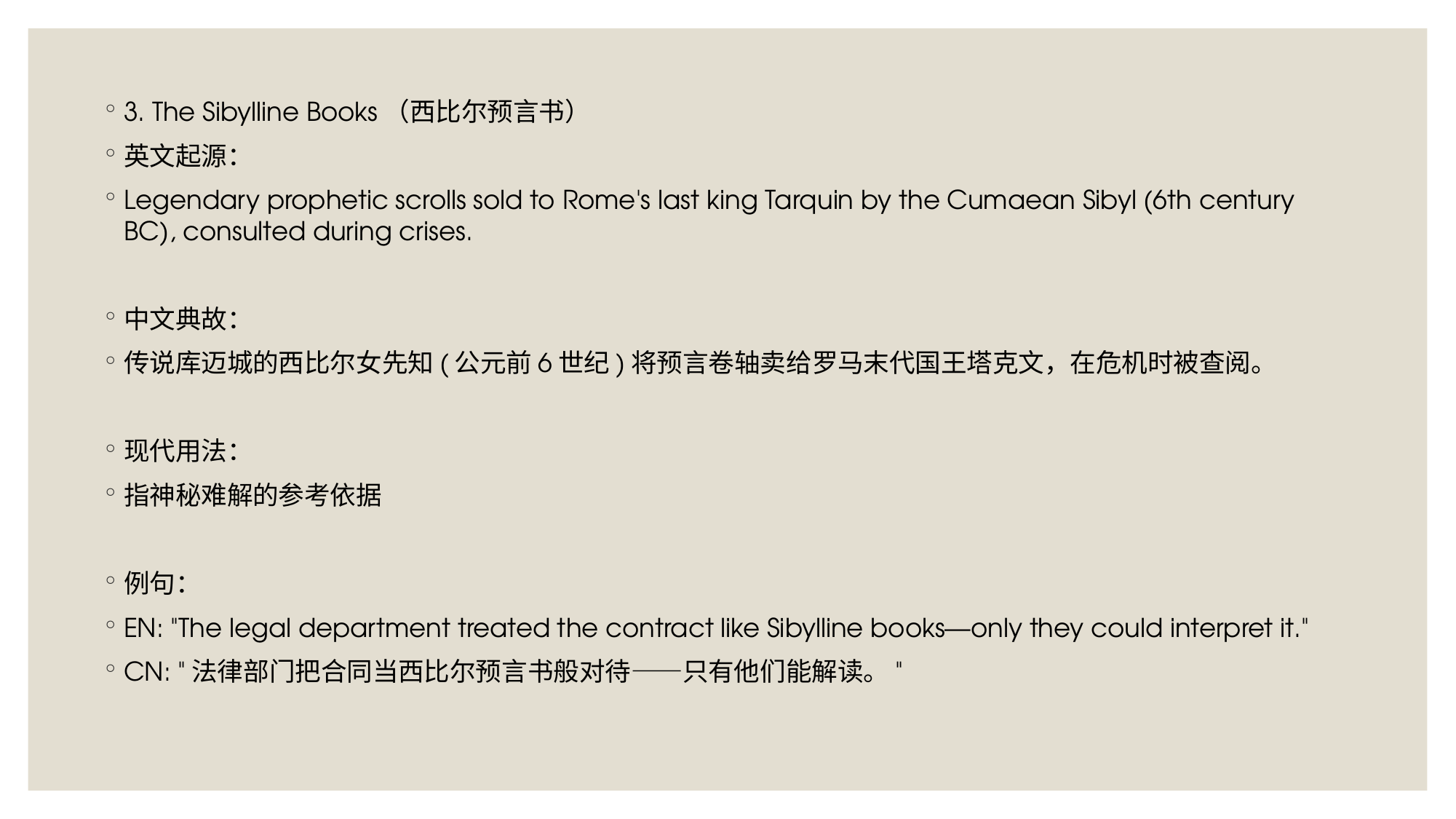

#
3. The Sibylline Books（西比尔预言书）
英文起源：
Legendary prophetic scrolls sold to Rome's last king Tarquin by the Cumaean Sibyl (6th century BC), consulted during crises.

中文典故：
传说库迈城的西比尔女先知(公元前6世纪)将预言卷轴卖给罗马末代国王塔克文，在危机时被查阅。

现代用法：
指神秘难解的参考依据

例句：
EN: "The legal department treated the contract like Sibylline books—only they could interpret it."
CN: "法律部门把合同当西比尔预言书般对待——只有他们能解读。"